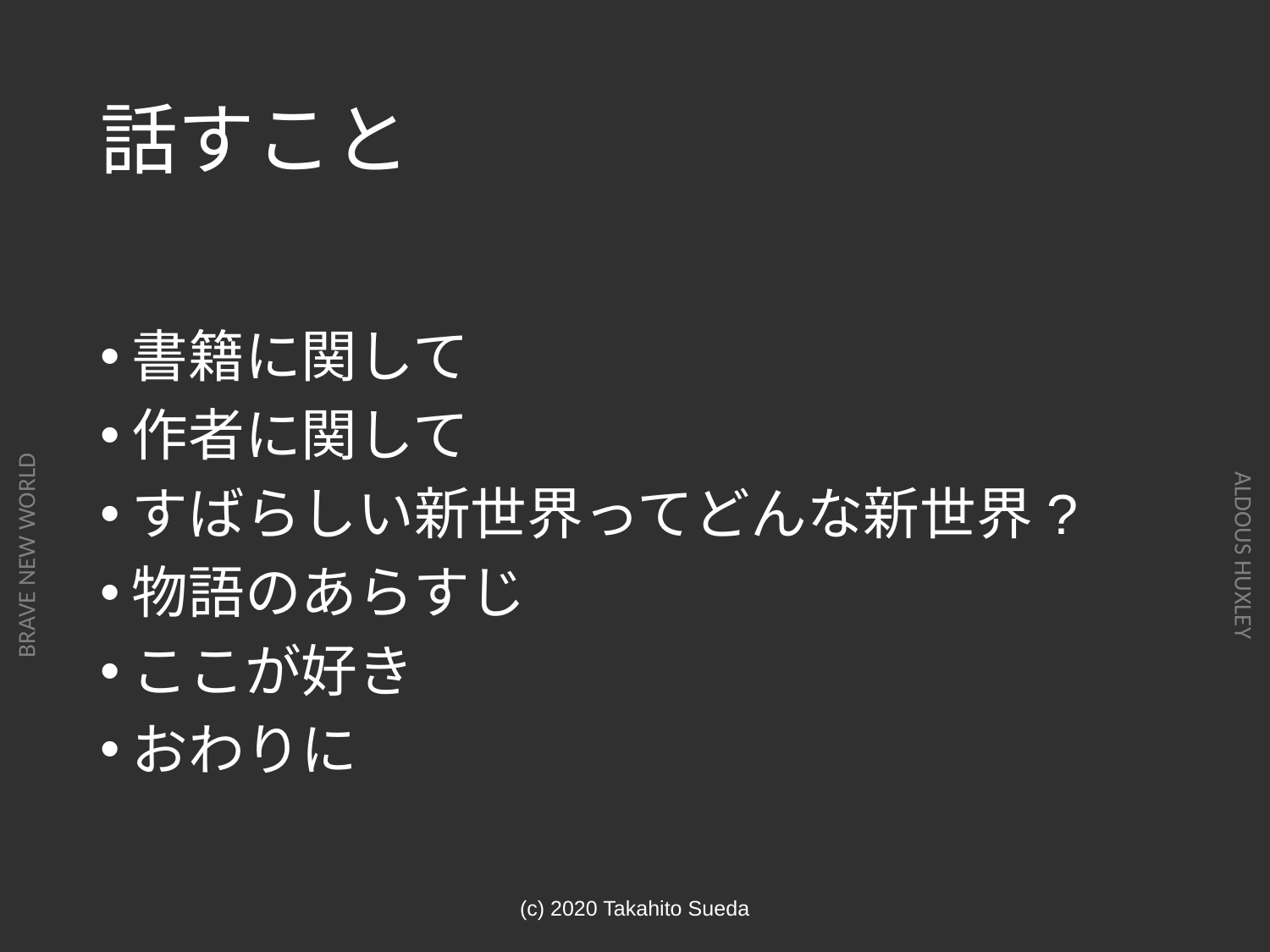

# 話すこと
書籍に関して
作者に関して
すばらしい新世界ってどんな新世界?
物語のあらすじ
ここが好き
おわりに
(c) 2020 Takahito Sueda